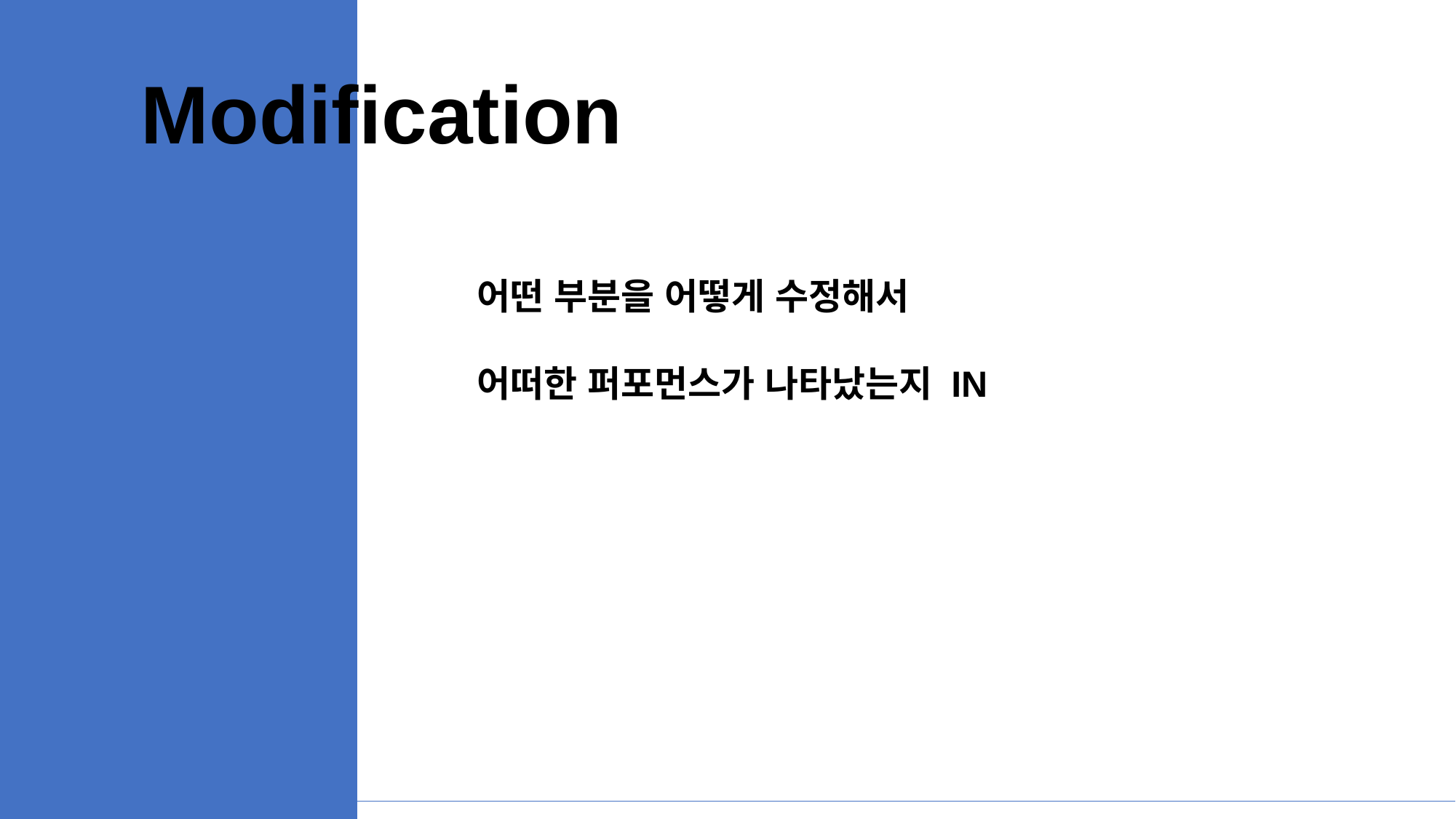

Modification
학습 및
그래프로 시각화
어떤 부분을 어떻게 수정해서

어떠한 퍼포먼스가 나타났는지 IN
서울시 각 구별 대기질 데이터 수집
LSTM을 활용한 모델링
학습한 모델을 활용하여 미세먼지, 초미세먼지 예측